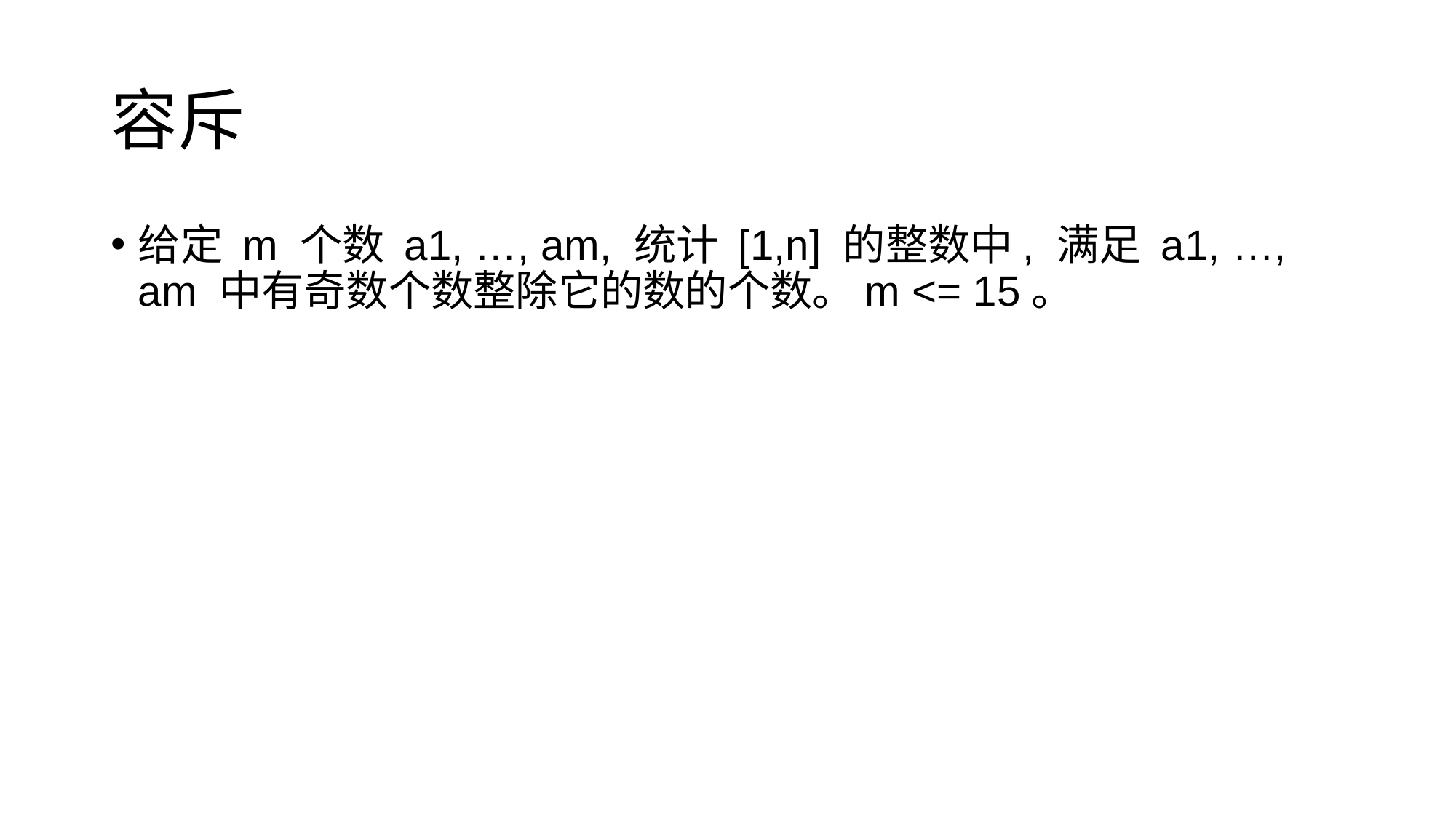

# 容斥
给定 m 个数 a1, …, am, 统计 [1,n] 的整数中, 满⾜ a1, …, am 中有奇数个数整除它的数的个数。m <= 15。